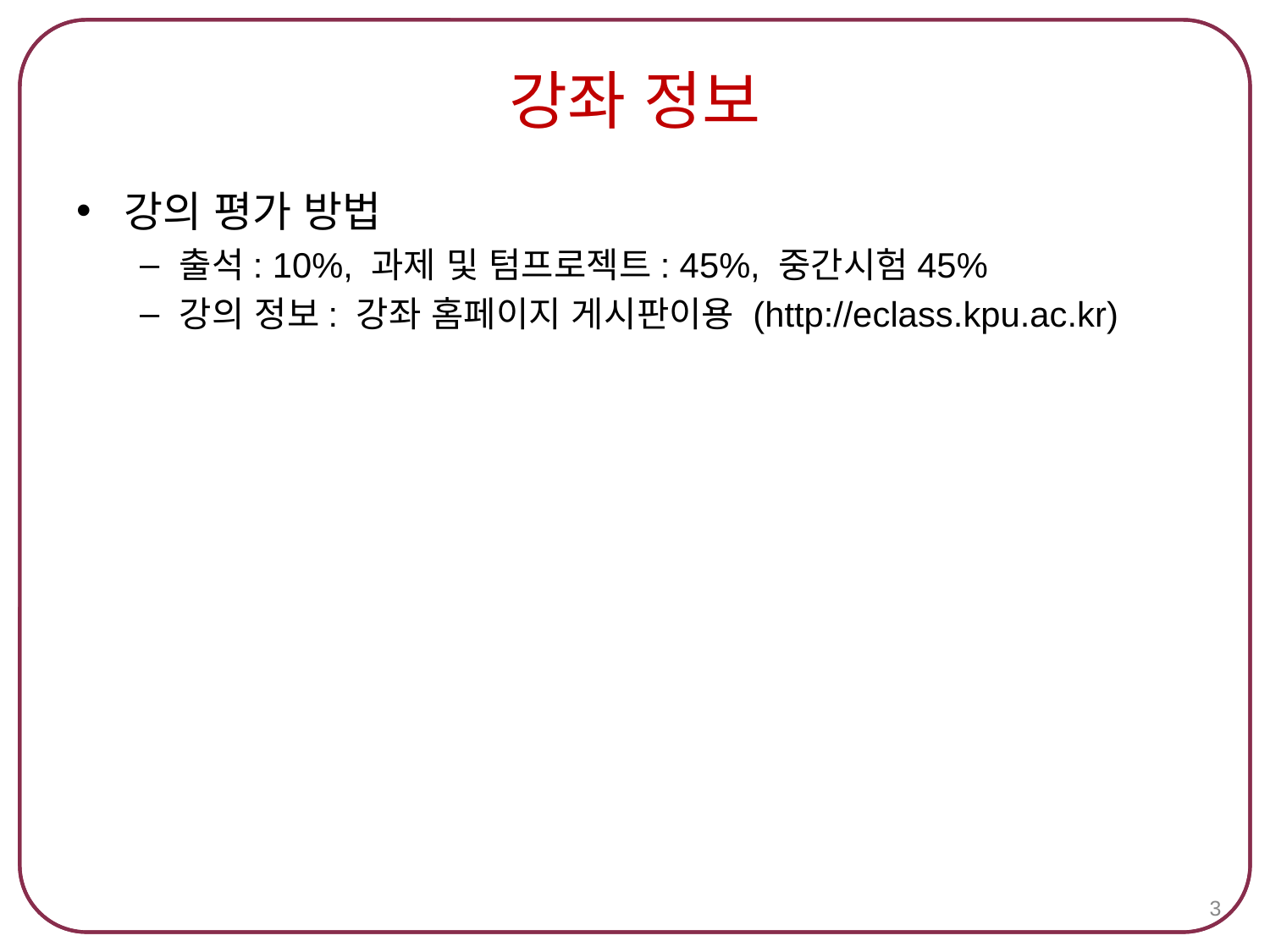

# 강좌 정보
강의 평가 방법
출석: 10%, 과제 및 텀프로젝트: 45%, 중간시험45%
강의 정보: 강좌 홈페이지 게시판이용 (http://eclass.kpu.ac.kr)
3